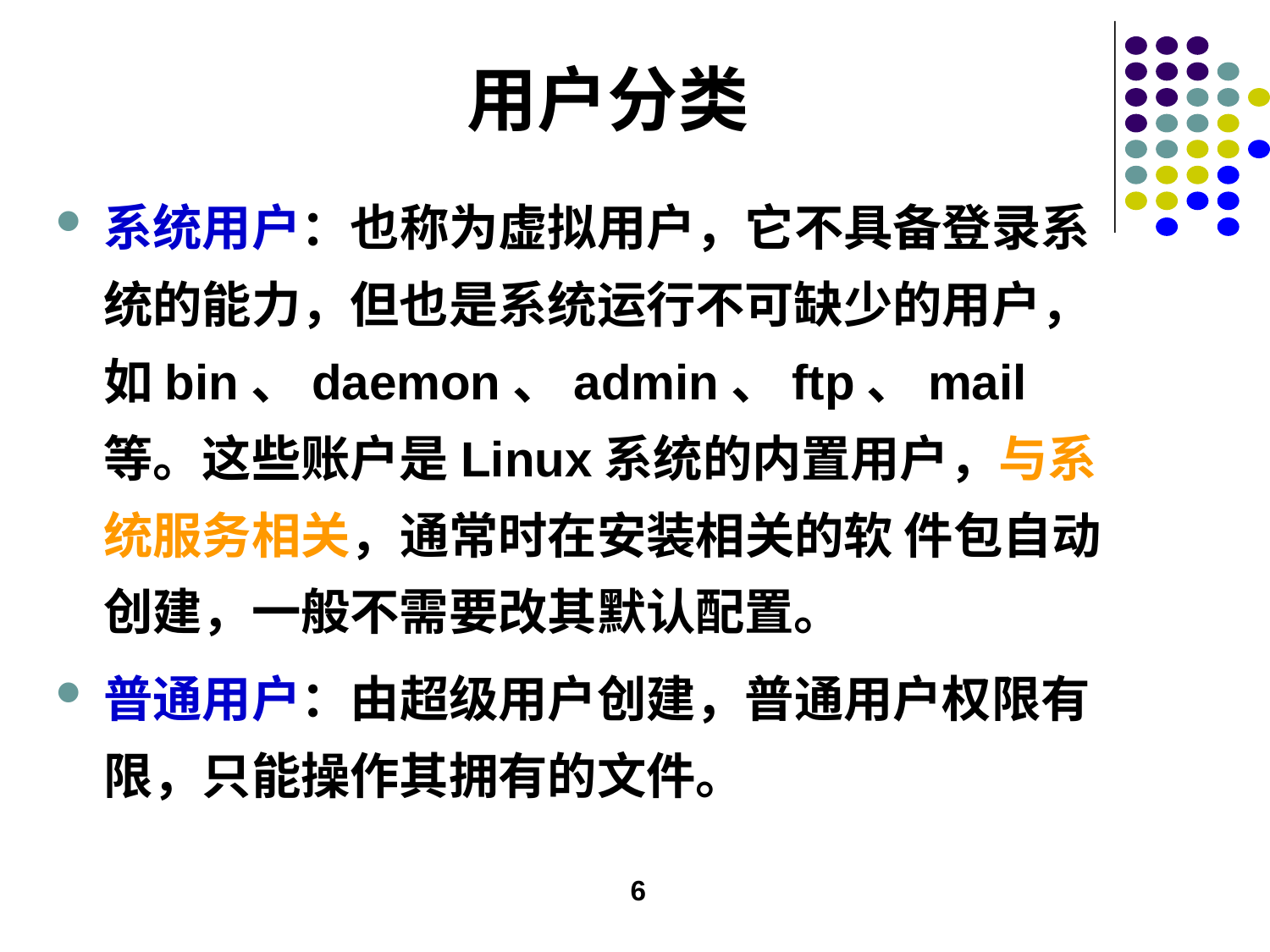

# 用户分类
系统用户：也称为虚拟用户，它不具备登录系统的能力，但也是系统运行不可缺少的用户，如bin、daemon、admin、ftp、mail等。这些账户是Linux系统的内置用户，与系统服务相关，通常时在安装相关的软 件包自动创建，一般不需要改其默认配置。
普通用户：由超级用户创建，普通用户权限有限，只能操作其拥有的文件。

6